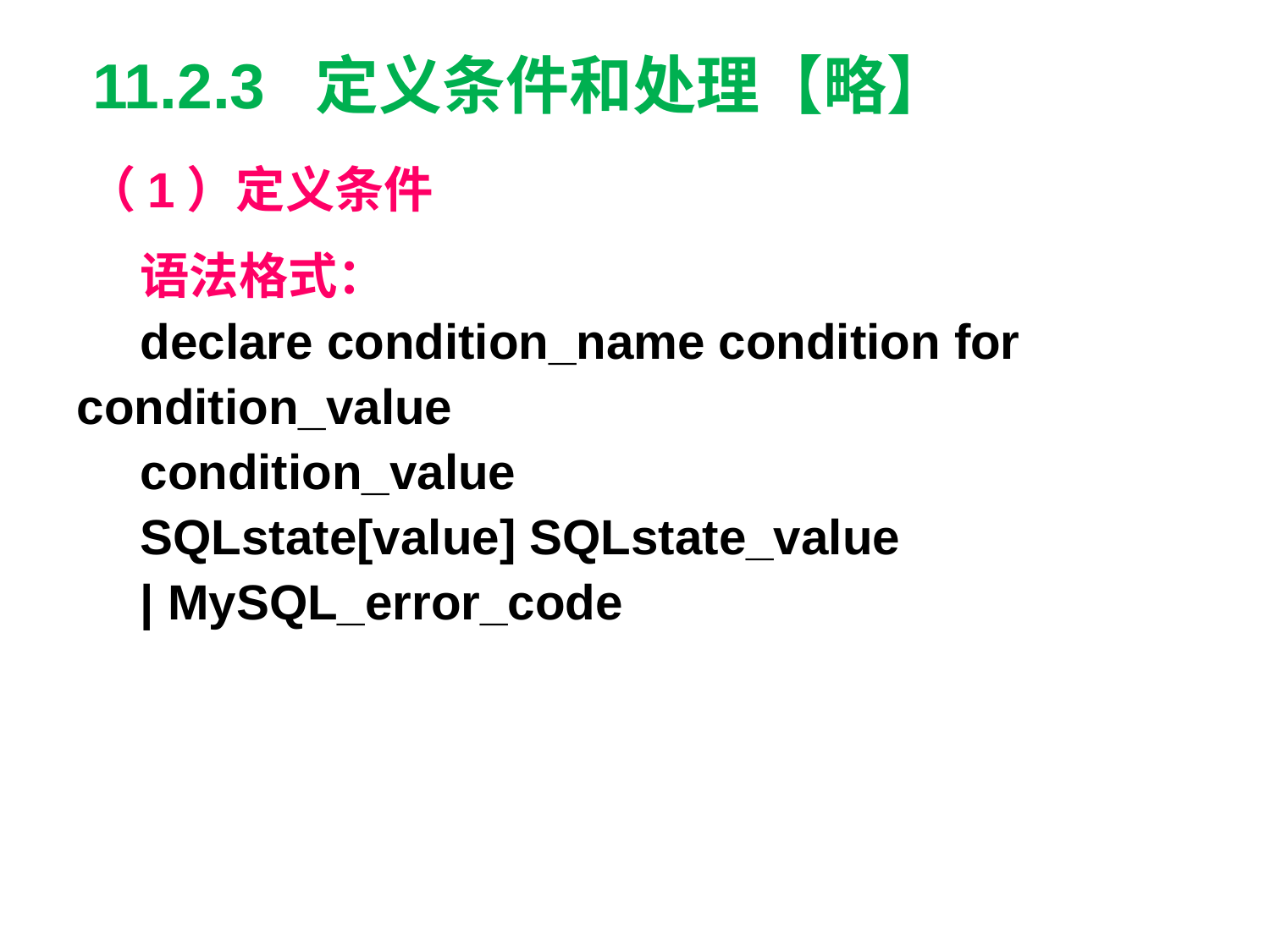

11.2.3  定义条件和处理【略】

（1）定义条件
语法格式：
declare condition_name condition for condition_value
condition_value
SQLstate[value] SQLstate_value
| MySQL_error_code